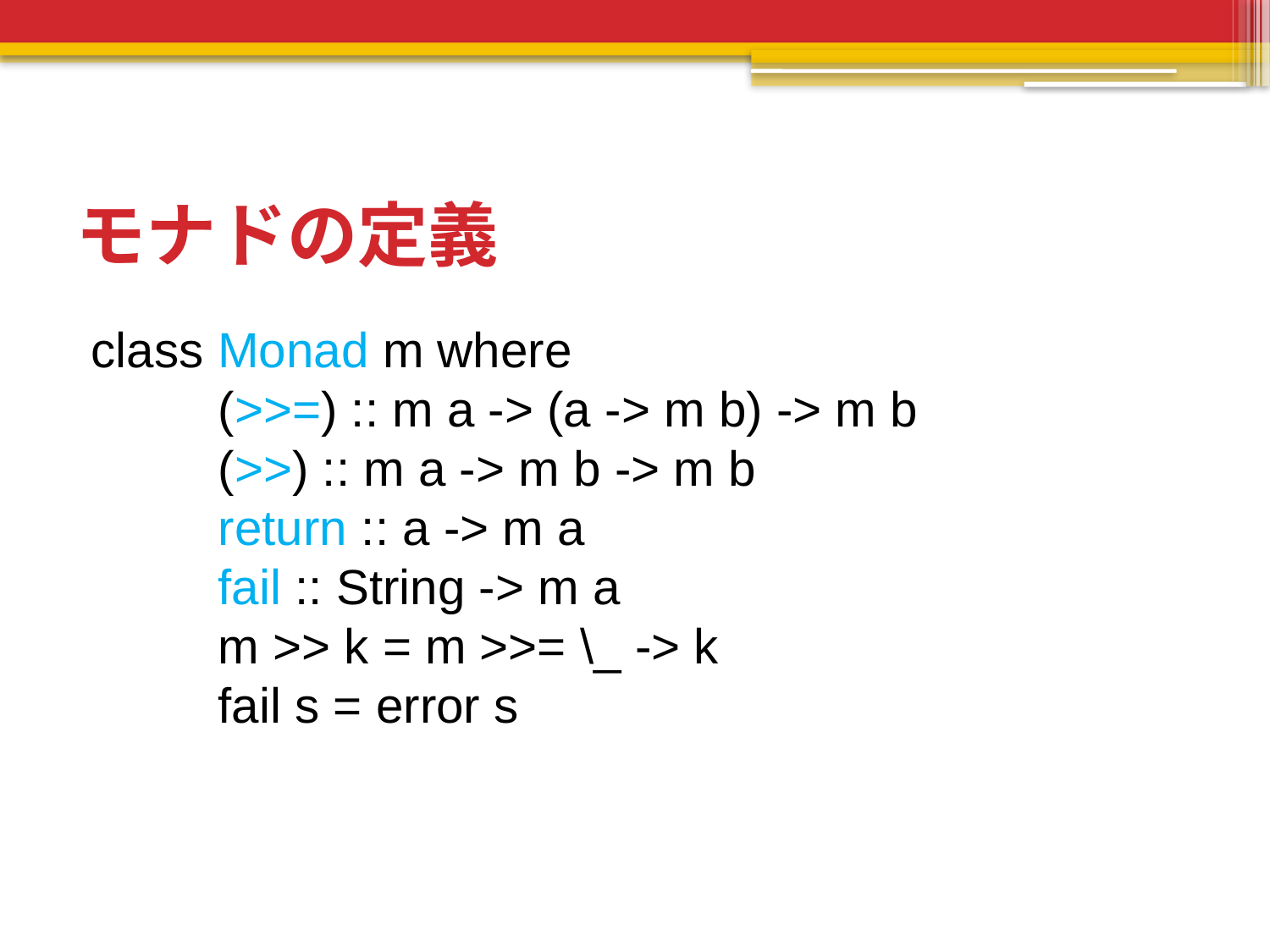

# モナドの定義
class Monad m where
	(>>=) :: m a -> (a -> m b) -> m b
	(>>) :: m a -> m b -> m b
	return :: a -> m a
	fail :: String -> m a
	m >> k = m >>= \_ -> k
	fail s = error s